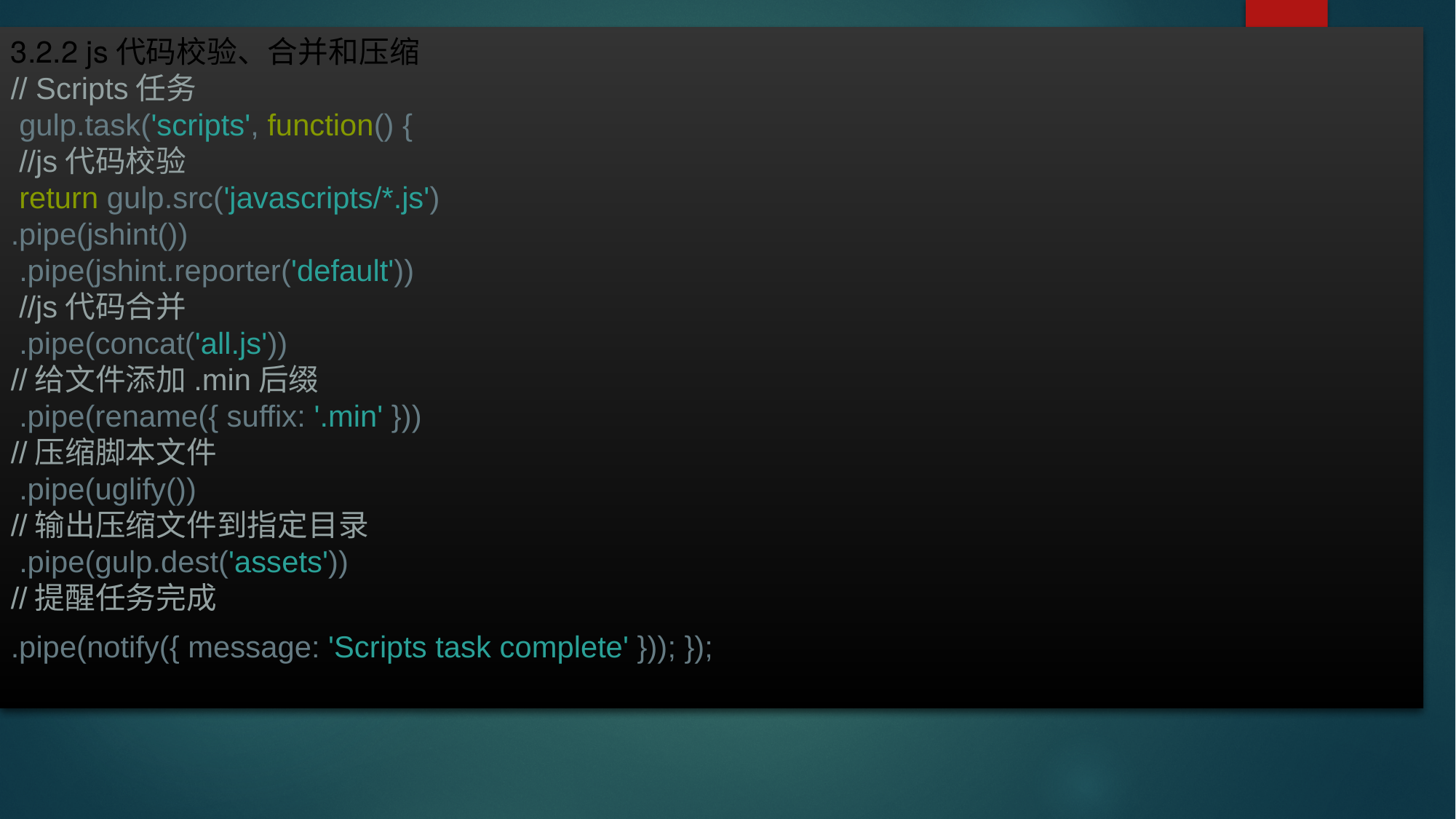

3.2.2 js代码校验、合并和压缩
// Scripts任务
 gulp.task('scripts', function() {
 //js代码校验
 return gulp.src('javascripts/*.js')
.pipe(jshint())
 .pipe(jshint.reporter('default'))
 //js代码合并
 .pipe(concat('all.js'))
//给文件添加.min后缀
 .pipe(rename({ suffix: '.min' }))
//压缩脚本文件
 .pipe(uglify())
//输出压缩文件到指定目录
 .pipe(gulp.dest('assets'))
//提醒任务完成
.pipe(notify({ message: 'Scripts task complete' })); });